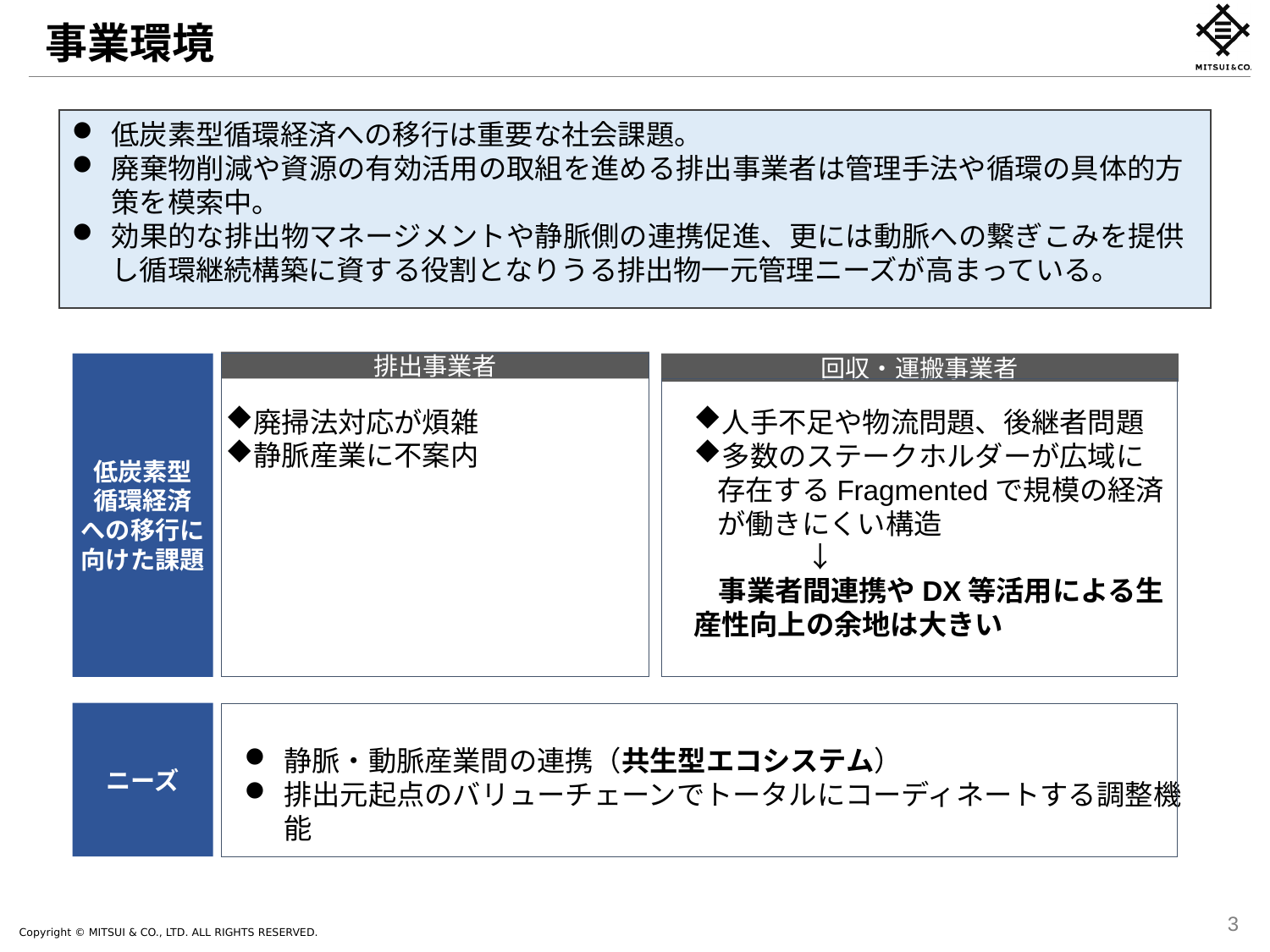

事業環境

低炭素型循環経済への移行は重要な社会課題。
廃棄物削減や資源の有効活用の取組を進める排出事業者は管理手法や循環の具体的方策を模索中。
効果的な排出物マネージメントや静脈側の連携促進、更には動脈への繋ぎこみを提供し循環継続構築に資する役割となりうる排出物一元管理ニーズが高まっている。
排出事業者
低炭素型
循環経済
への移行に
向けた課題

回収・運搬事業者

廃掃法対応が煩雑
静脈産業に不案内
人手不足や物流問題、後継者問題
多数のステークホルダーが広域に存在するFragmentedで規模の経済が働きにくい構造
　　　　↓
　事業者間連携やDX等活用による生産性向上の余地は大きい

ニーズ

静脈・動脈産業間の連携（共生型エコシステム）
排出元起点のバリューチェーンでトータルにコーディネートする調整機能
3